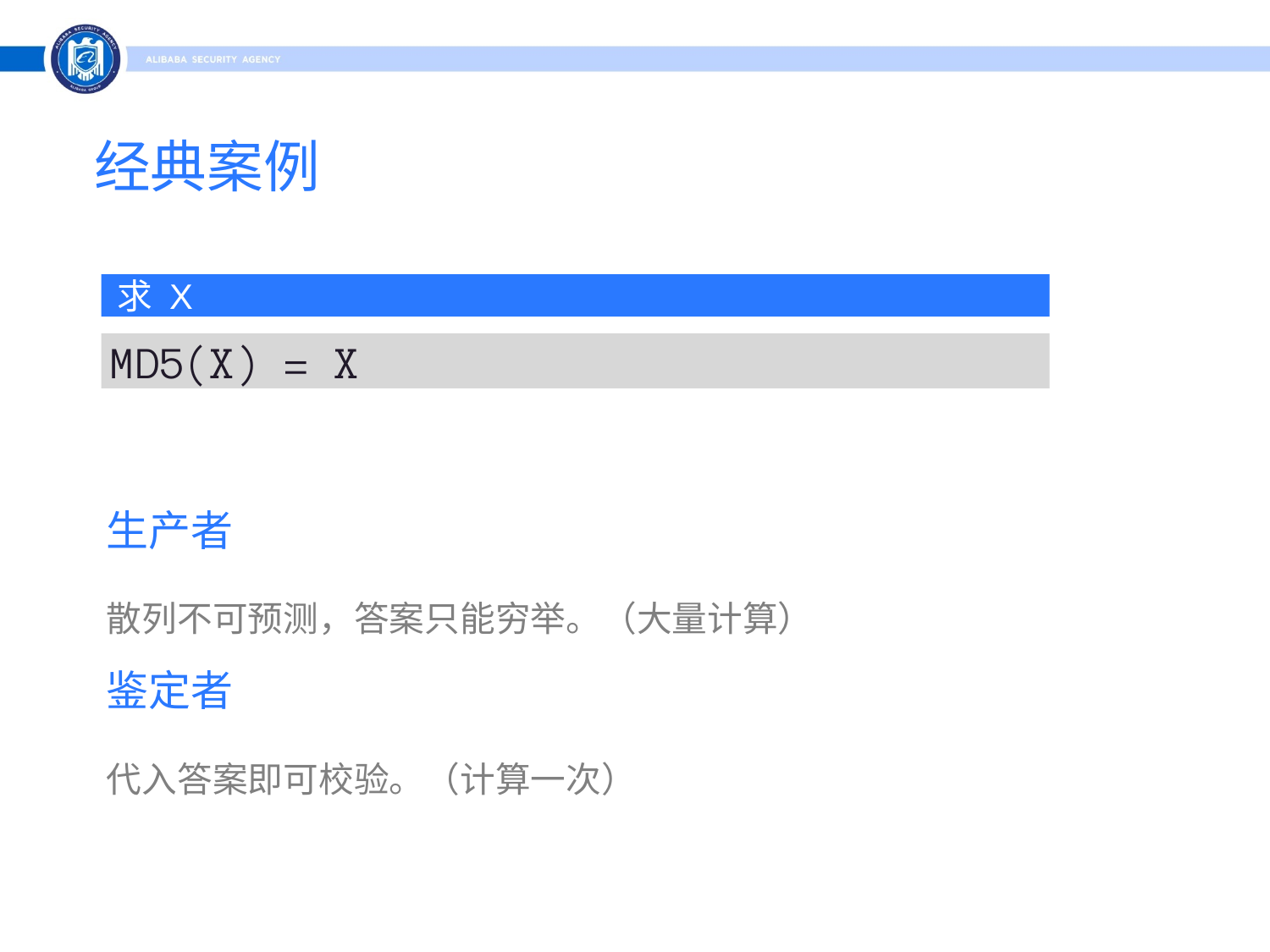

经典案例
 求 X
 MD5(X) = X
生产者
散列不可预测，答案只能穷举。（大量计算）
鉴定者
代入答案即可校验。（计算一次）